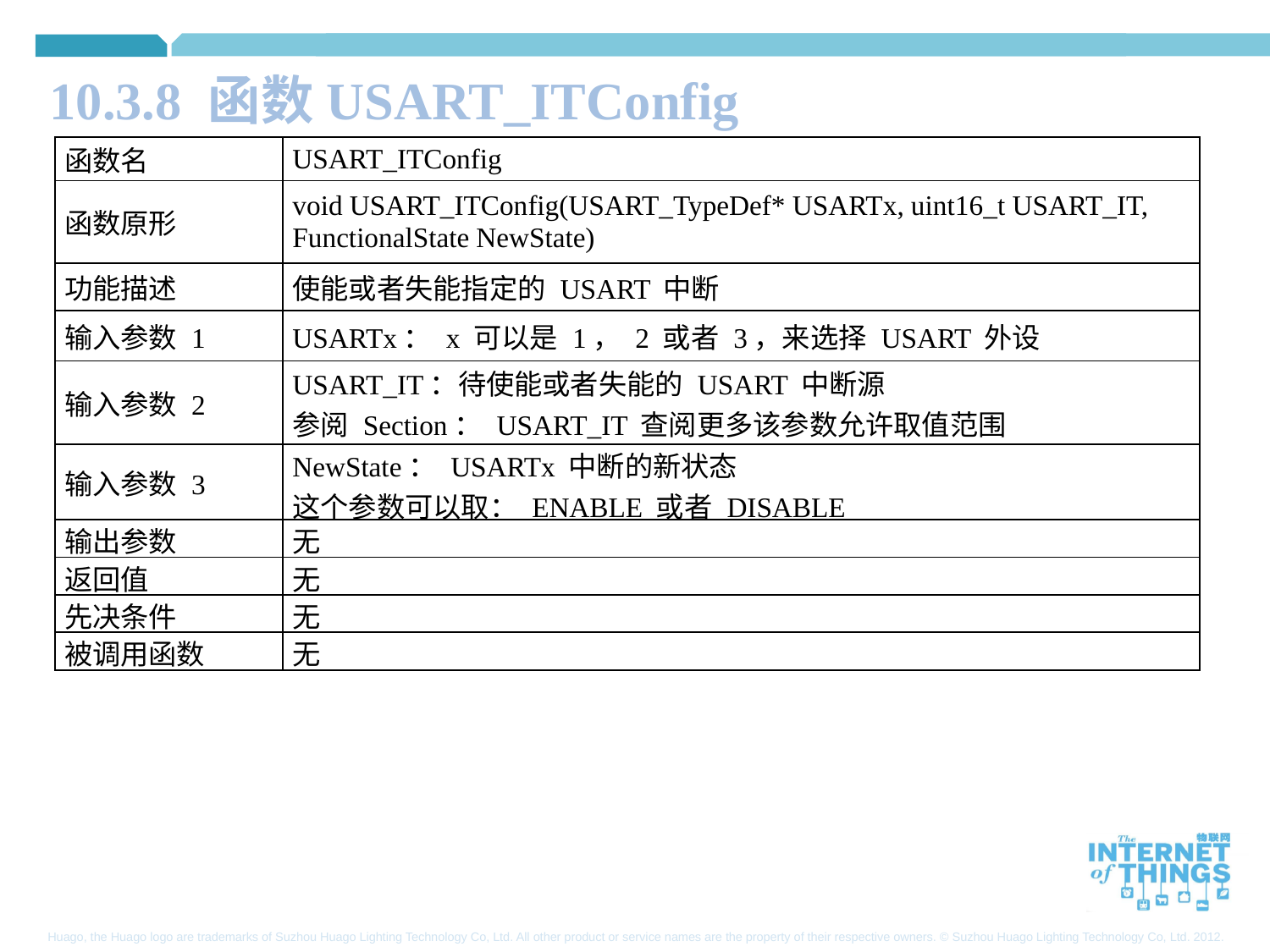

10.3.8 函数USART_ITConfig
| 函数名 | USART\_ITConfig |
| --- | --- |
| 函数原形 | void USART\_ITConfig(USART\_TypeDef\* USARTx, uint16\_t USART\_IT, FunctionalState NewState) |
| 功能描述 | 使能或者失能指定的 USART 中断 |
| 输入参数 1 | USARTx： x 可以是 1， 2 或者 3，来选择 USART 外设 |
| 输入参数 2 | USART\_IT：待使能或者失能的 USART 中断源 参阅 Section： USART\_IT 查阅更多该参数允许取值范围 |
| 输入参数 3 | NewState： USARTx 中断的新状态 这个参数可以取： ENABLE 或者 DISABLE |
| 输出参数 | 无 |
| 返回值 | 无 |
| 先决条件 | 无 |
| 被调用函数 | 无 |